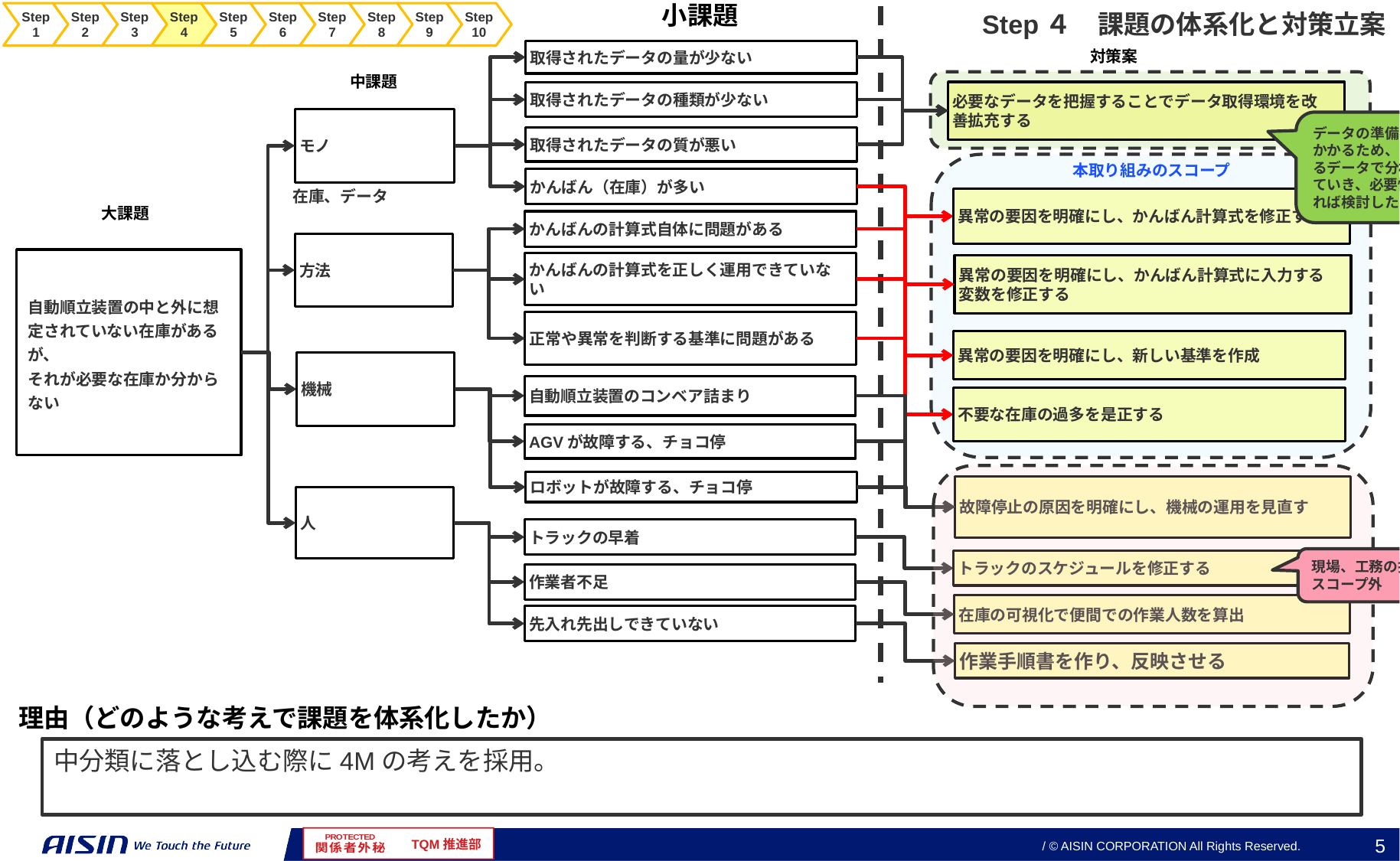

小課題
Step４　課題の体系化と対策立案
Step1
Step2
Step3
Step4
Step5
Step6
Step7
Step8
Step9
Step10
対策案
取得されたデータの量が少ない
中課題

必要なデータを把握することでデータ取得環境を改善拡充する
取得されたデータの種類が少ない
モノ
データの準備に時間がかかるため、まず今あるデータで分析を進めていき、必要性が高まれば検討したい
取得されたデータの質が悪い

本取り組みのスコープ
かんばん（在庫）が多い
在庫、データ
異常の要因を明確にし、かんばん計算式を修正する
大課題
かんばんの計算式自体に問題がある
方法
自動順立装置の中と外に想定されていない在庫があるが、
それが必要な在庫か分からない
かんばんの計算式を正しく運用できていない
異常の要因を明確にし、かんばん計算式に入力する変数を修正する
正常や異常を判断する基準に問題がある
異常の要因を明確にし、新しい基準を作成
機械
自動順立装置のコンベア詰まり
不要な在庫の過多を是正する
AGVが故障する、チョコ停

ロボットが故障する、チョコ停
故障停止の原因を明確にし、機械の運用を見直す
人
トラックの早着
現場、工務の担当のため
スコープ外
トラックのスケジュールを修正する
作業者不足
在庫の可視化で便間での作業人数を算出
先入れ先出しできていない
作業手順書を作り、反映させる
理由（どのような考えで課題を体系化したか）
中分類に落とし込む際に4Mの考えを採用。